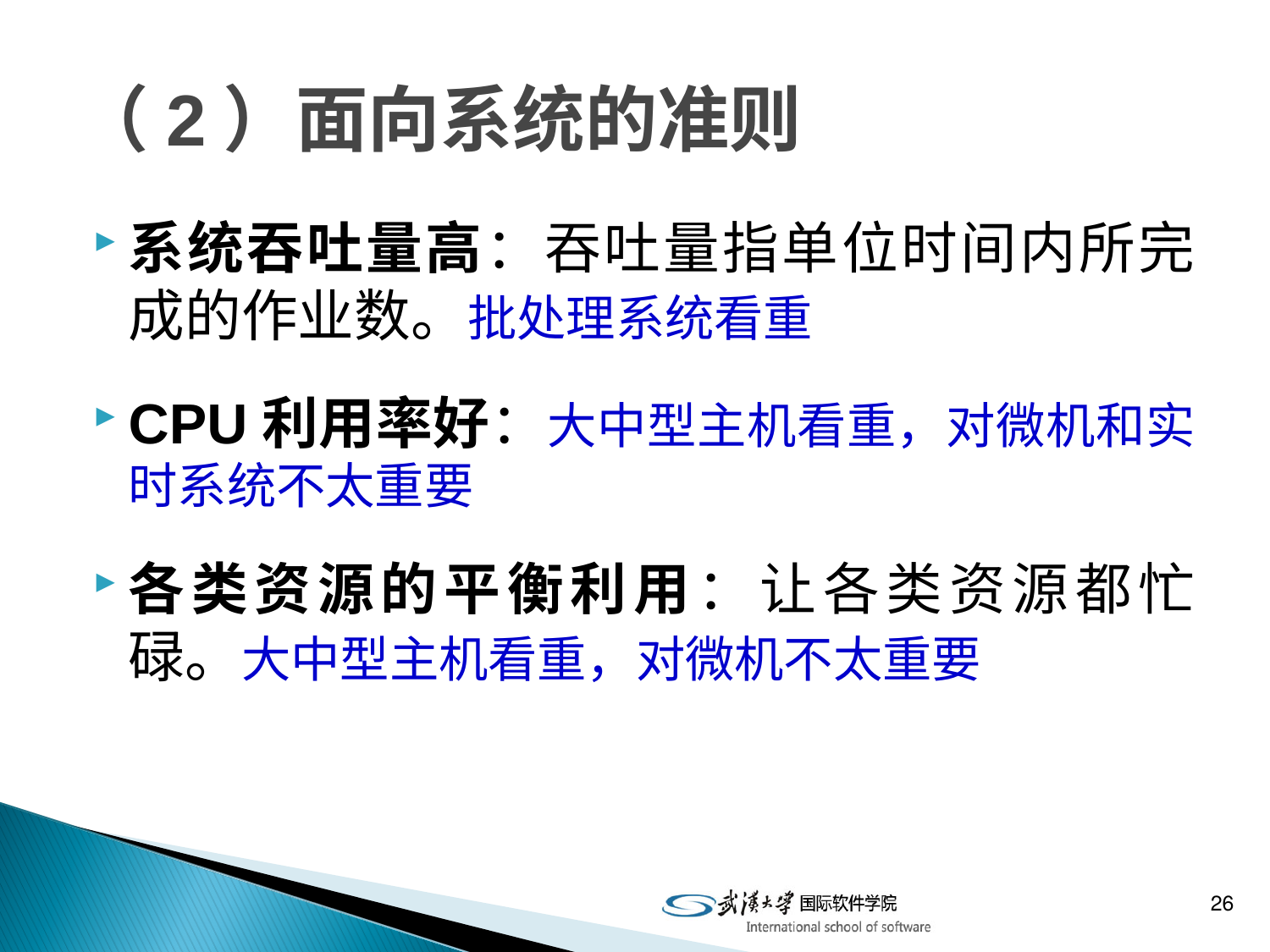

# （2）面向系统的准则
系统吞吐量高：吞吐量指单位时间内所完成的作业数。批处理系统看重
CPU利用率好：大中型主机看重，对微机和实时系统不太重要
各类资源的平衡利用：让各类资源都忙碌。大中型主机看重，对微机不太重要